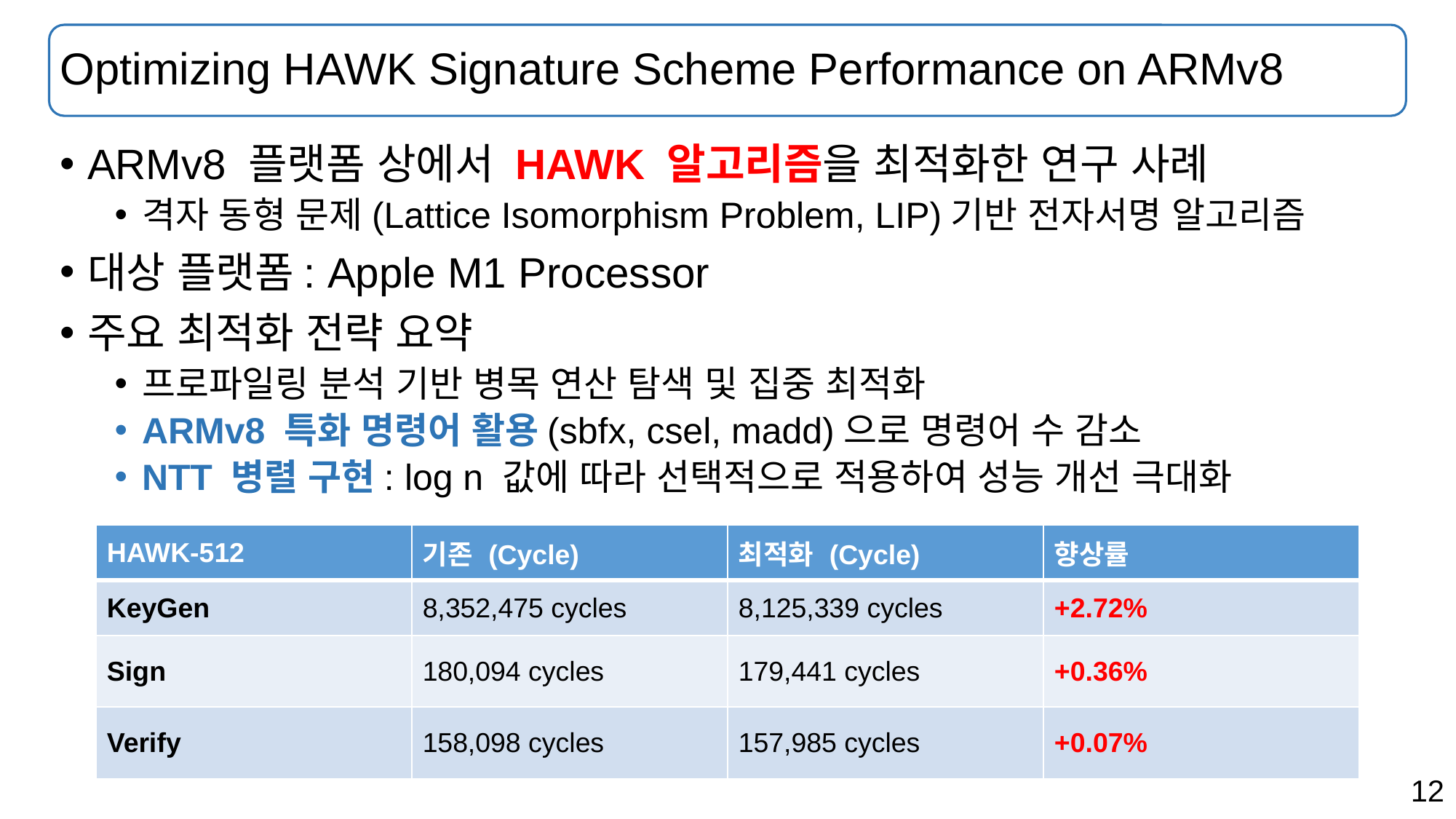

# Optimizing HAWK Signature Scheme Performance on ARMv8
ARMv8 플랫폼 상에서 HAWK 알고리즘을 최적화한 연구 사례
격자 동형 문제(Lattice Isomorphism Problem, LIP)기반 전자서명 알고리즘
대상 플랫폼: Apple M1 Processor
주요 최적화 전략 요약
프로파일링 분석 기반 병목 연산 탐색 및 집중 최적화
ARMv8 특화 명령어 활용(sbfx, csel, madd)으로 명령어 수 감소
NTT 병렬 구현: log n 값에 따라 선택적으로 적용하여 성능 개선 극대화

| HAWK-512 | 기존 (Cycle) | 최적화 (Cycle) | 향상률 |
| --- | --- | --- | --- |
| KeyGen | 8,352,475 cycles | 8,125,339 cycles | +2.72% |
| Sign | 180,094 cycles | 179,441 cycles | +0.36% |
| Verify | 158,098 cycles | 157,985 cycles | +0.07% |